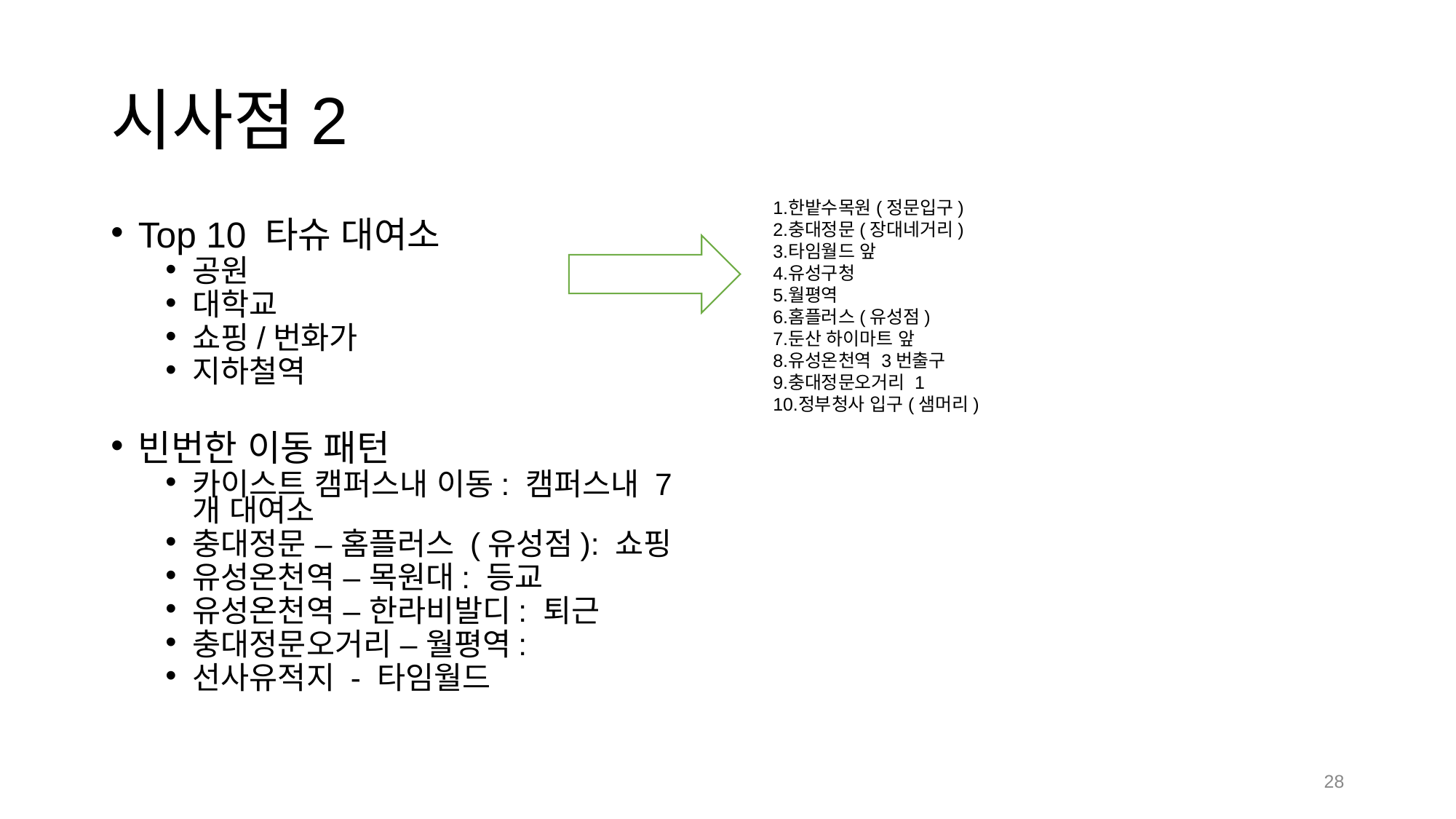

# 시사점2
한밭수목원(정문입구)
충대정문(장대네거리)
타임월드 앞
유성구청
월평역
홈플러스(유성점)
둔산 하이마트 앞
유성온천역 3번출구
충대정문오거리 1
정부청사 입구(샘머리)
Top 10 타슈 대여소
공원
대학교
쇼핑/번화가
지하철역

빈번한 이동 패턴
카이스트 캠퍼스내 이동: 캠퍼스내 7개 대여소
충대정문 – 홈플러스 (유성점): 쇼핑
유성온천역 – 목원대: 등교
유성온천역 – 한라비발디: 퇴근
충대정문오거리 – 월평역:
선사유적지 - 타임월드

28